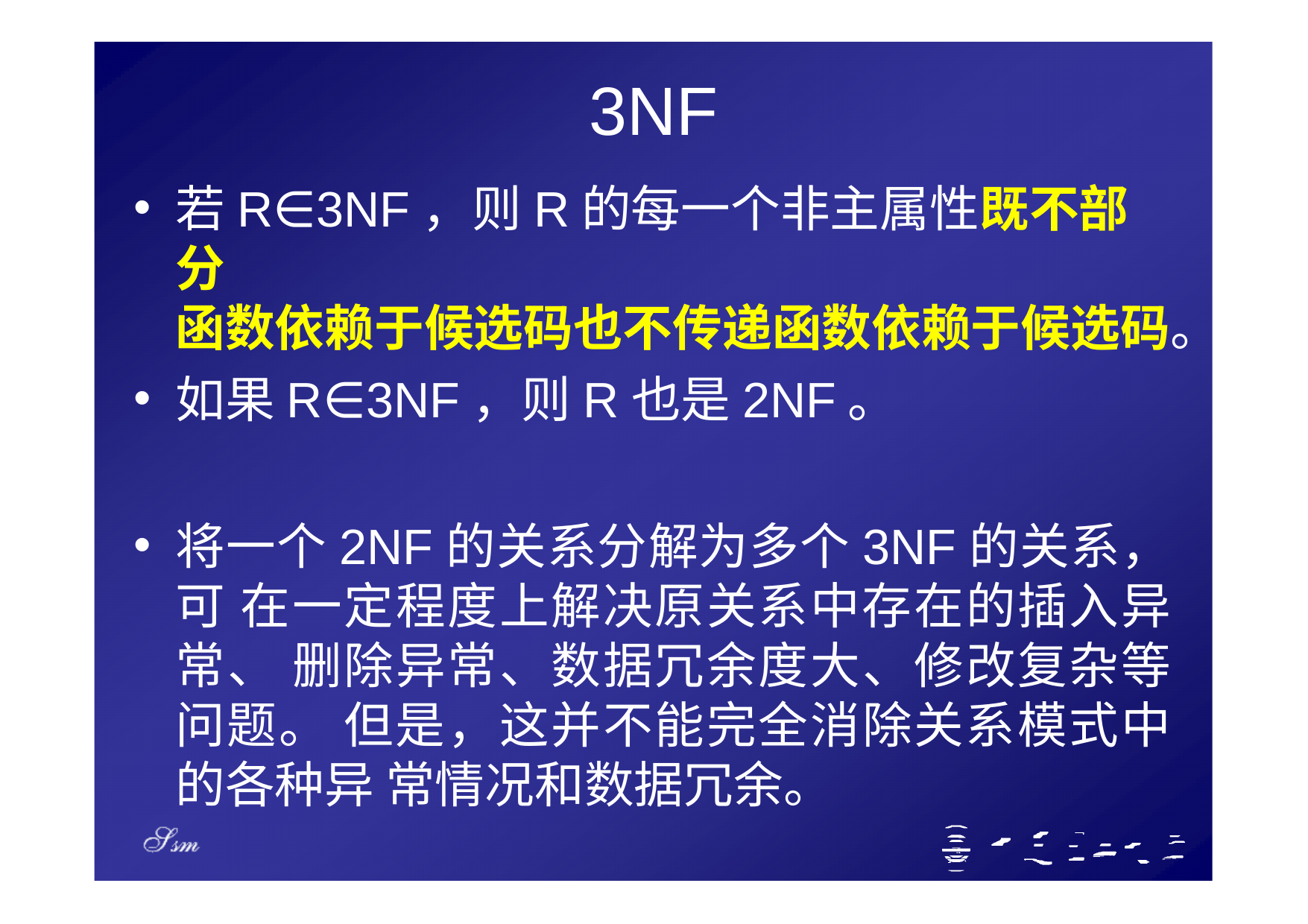

3NF
若R∈3NF，则R的每一个非主属性既不部分
函数依赖于候选码也不传递函数依赖于候选码。
如果R∈3NF，则R也是2NF。

将一个2NF的关系分解为多个3NF的关系，可 在一定程度上解决原关系中存在的插入异常、 删除异常、数据冗余度大、修改复杂等问题。 但是，这并不能完全消除关系模式中的各种异 常情况和数据冗余。

Ssm